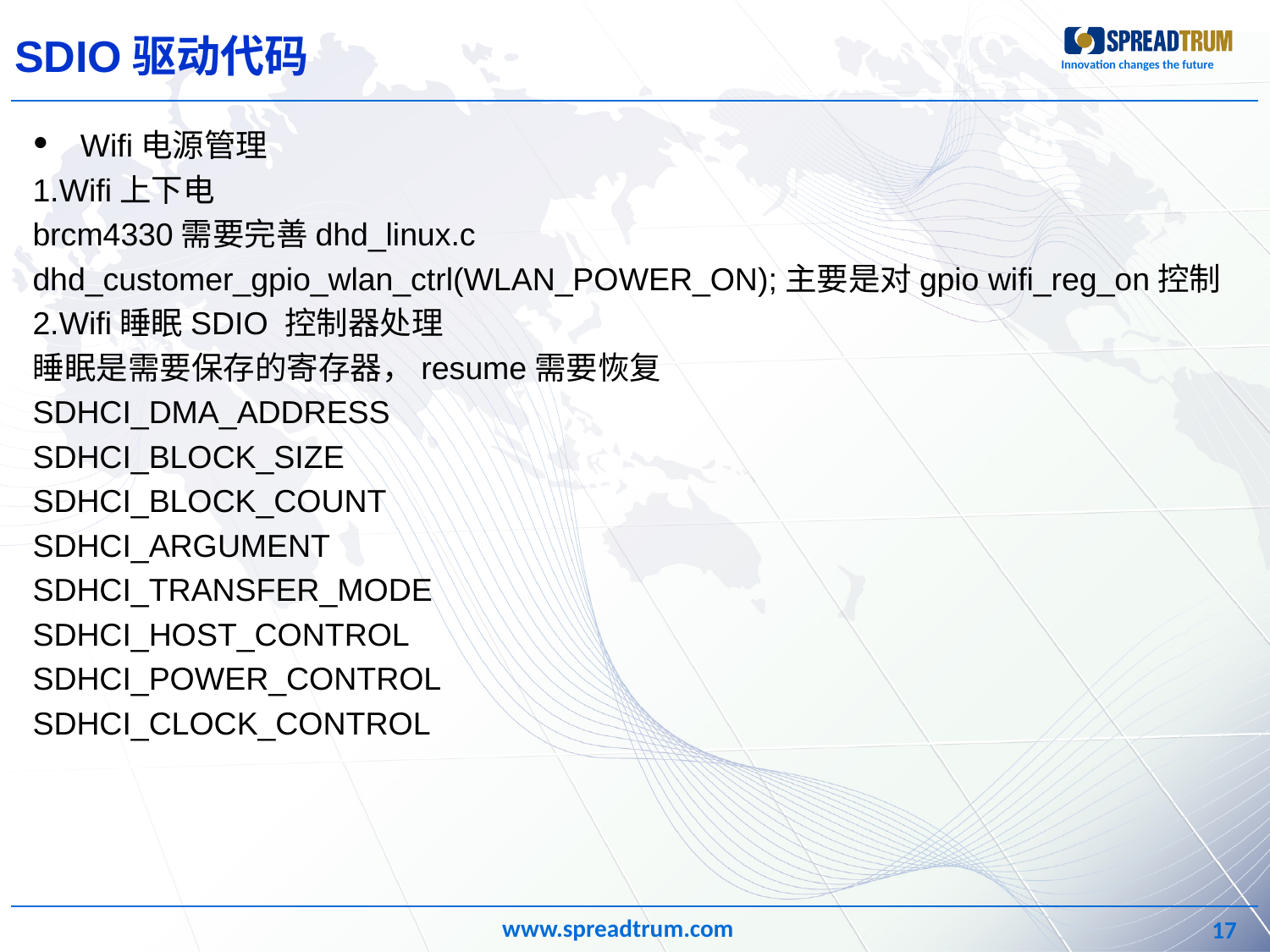

# SDIO驱动代码
Wifi电源管理
1.Wifi上下电
brcm4330需要完善dhd_linux.c
dhd_customer_gpio_wlan_ctrl(WLAN_POWER_ON);主要是对gpio wifi_reg_on控制
2.Wifi睡眠SDIO 控制器处理
睡眠是需要保存的寄存器，resume需要恢复
SDHCI_DMA_ADDRESS
SDHCI_BLOCK_SIZE
SDHCI_BLOCK_COUNT
SDHCI_ARGUMENT
SDHCI_TRANSFER_MODE
SDHCI_HOST_CONTROL
SDHCI_POWER_CONTROL
SDHCI_CLOCK_CONTROL